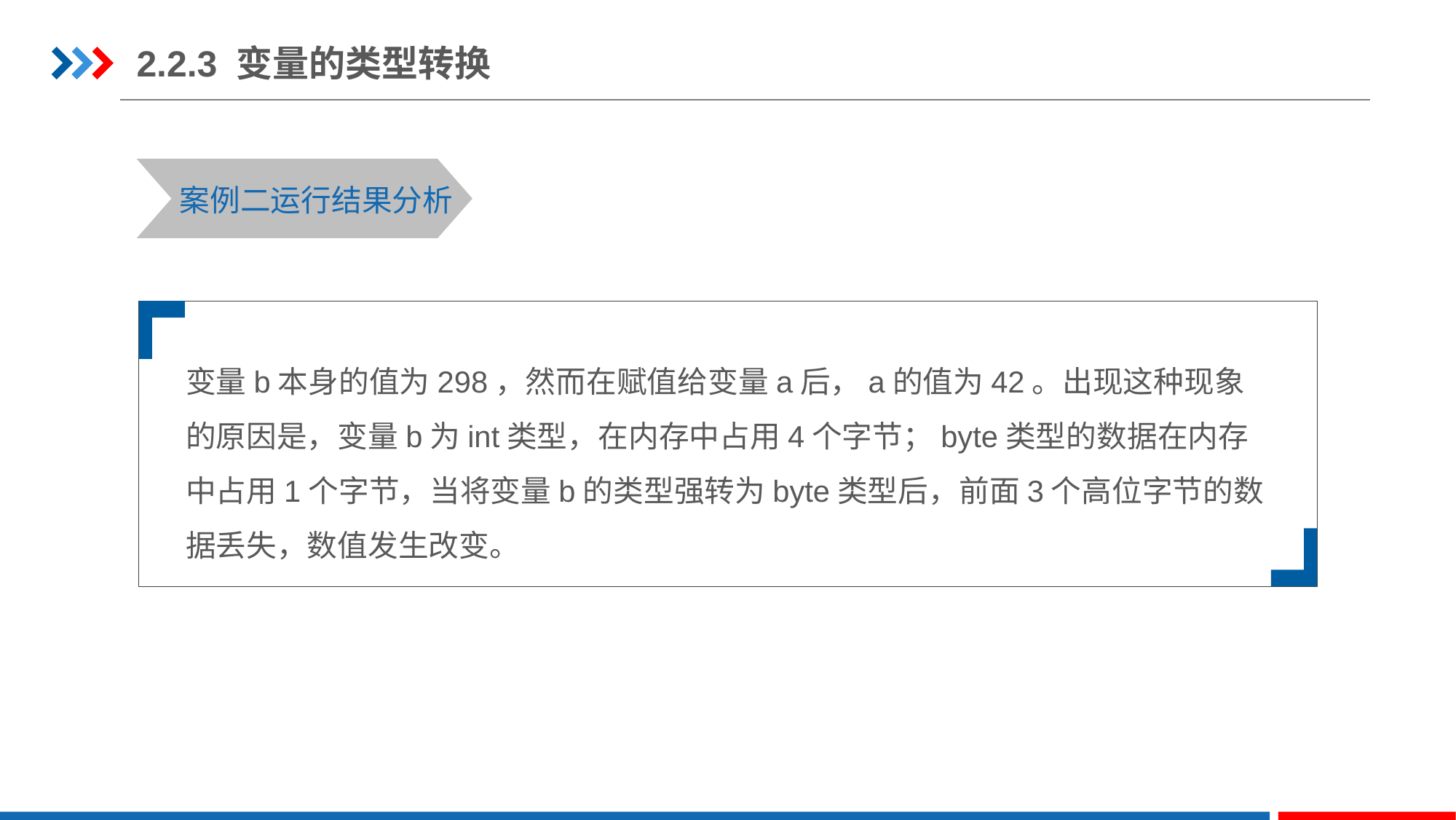

2.2.3 变量的类型转换

案例二运行结果分析

变量b本身的值为298，然而在赋值给变量a后，a的值为42。出现这种现象的原因是，变量b为int类型，在内存中占用4个字节；byte类型的数据在内存中占用1个字节，当将变量b的类型强转为byte类型后，前面3个高位字节的数据丢失，数值发生改变。